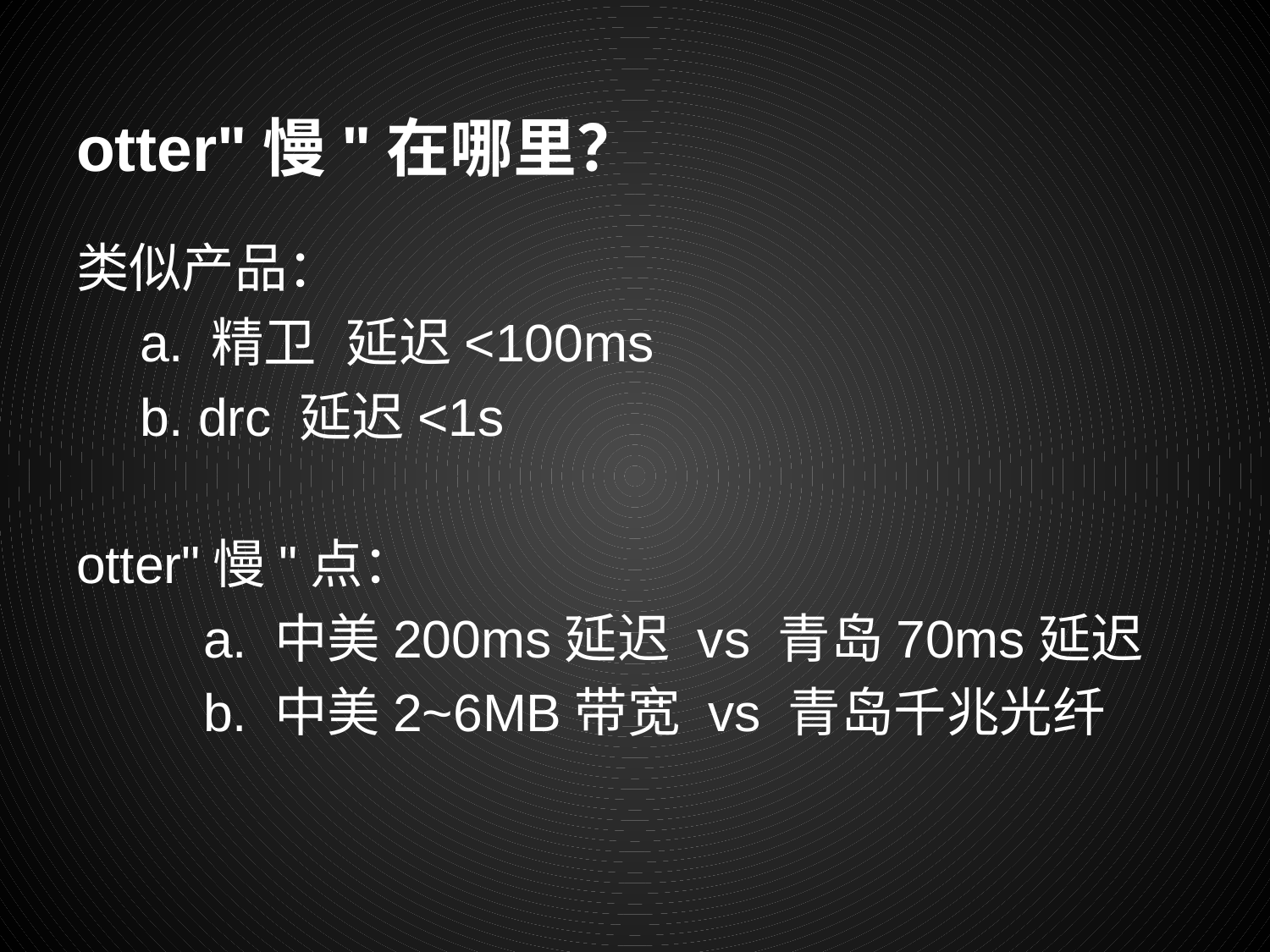

# otter"慢"在哪里？
类似产品：
a. 精卫  延迟<100ms
b. drc 延迟<1s

otter"慢"点：
	a. 中美200ms延迟 vs 青岛70ms延迟
	b. 中美2~6MB带宽 vs 青岛千兆光纤